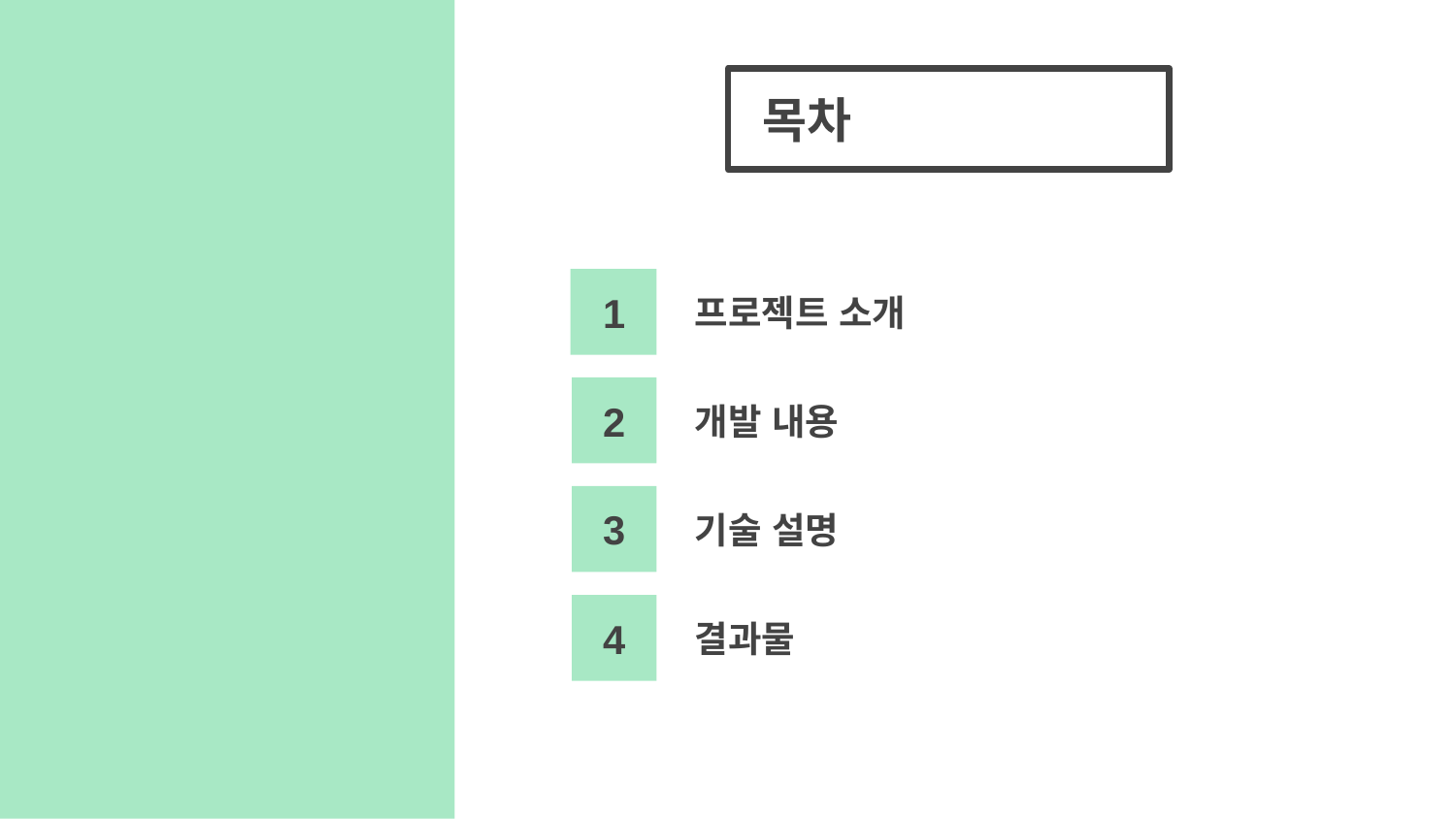

목차

프로젝트 소개

1
개발 내용
2
기술 설명
3
결과물
4